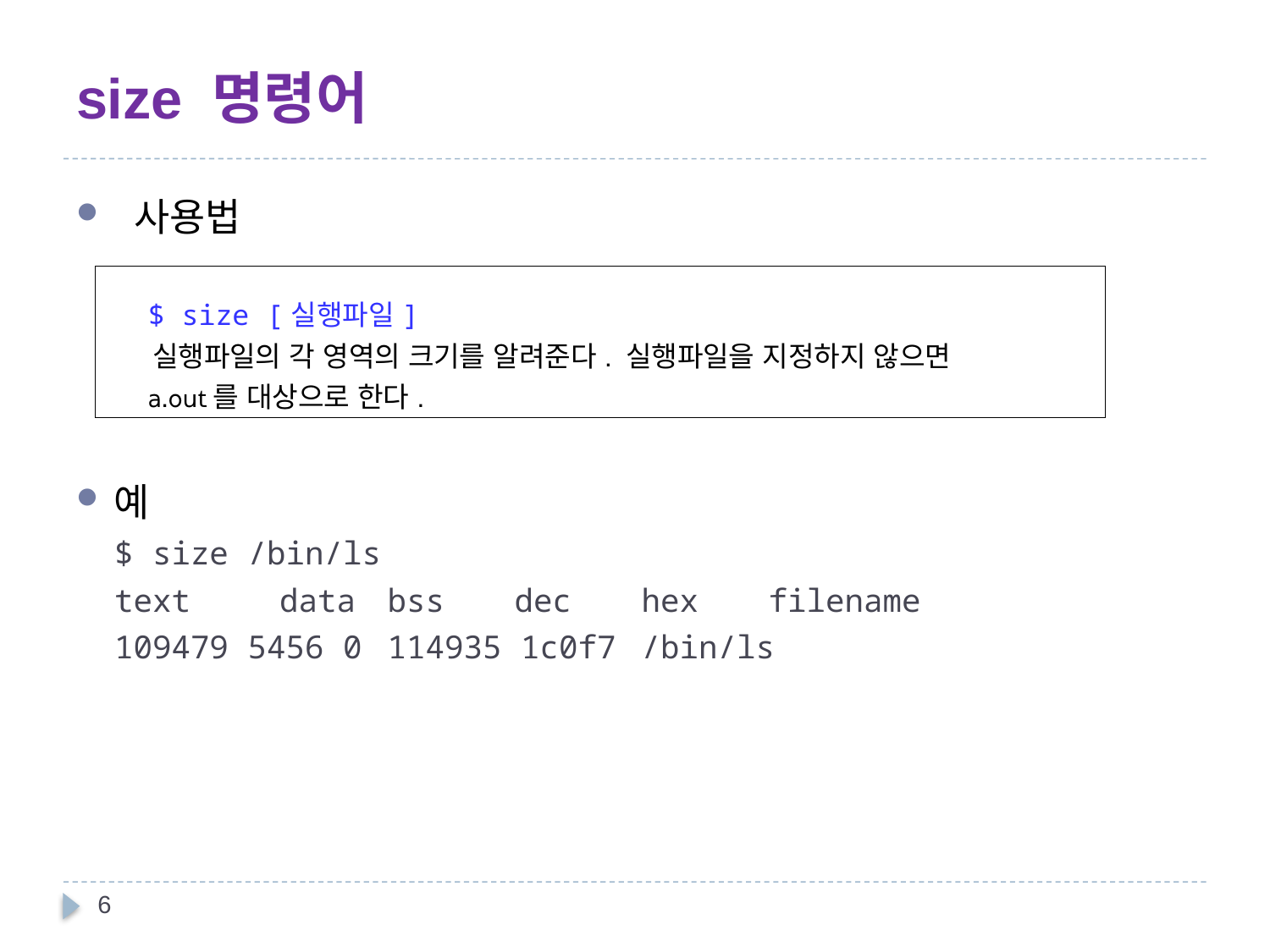

# size 명령어
 사용법

예
$ size /bin/ls
text	  data	 bss	 dec	 hex	 filename
109479 5456 0	 114935 1c0f7	 /bin/ls

| $ size [실행파일] 실행파일의 각 영역의 크기를 알려준다. 실행파일을 지정하지 않으면 a.out를 대상으로 한다. |
| --- |
6